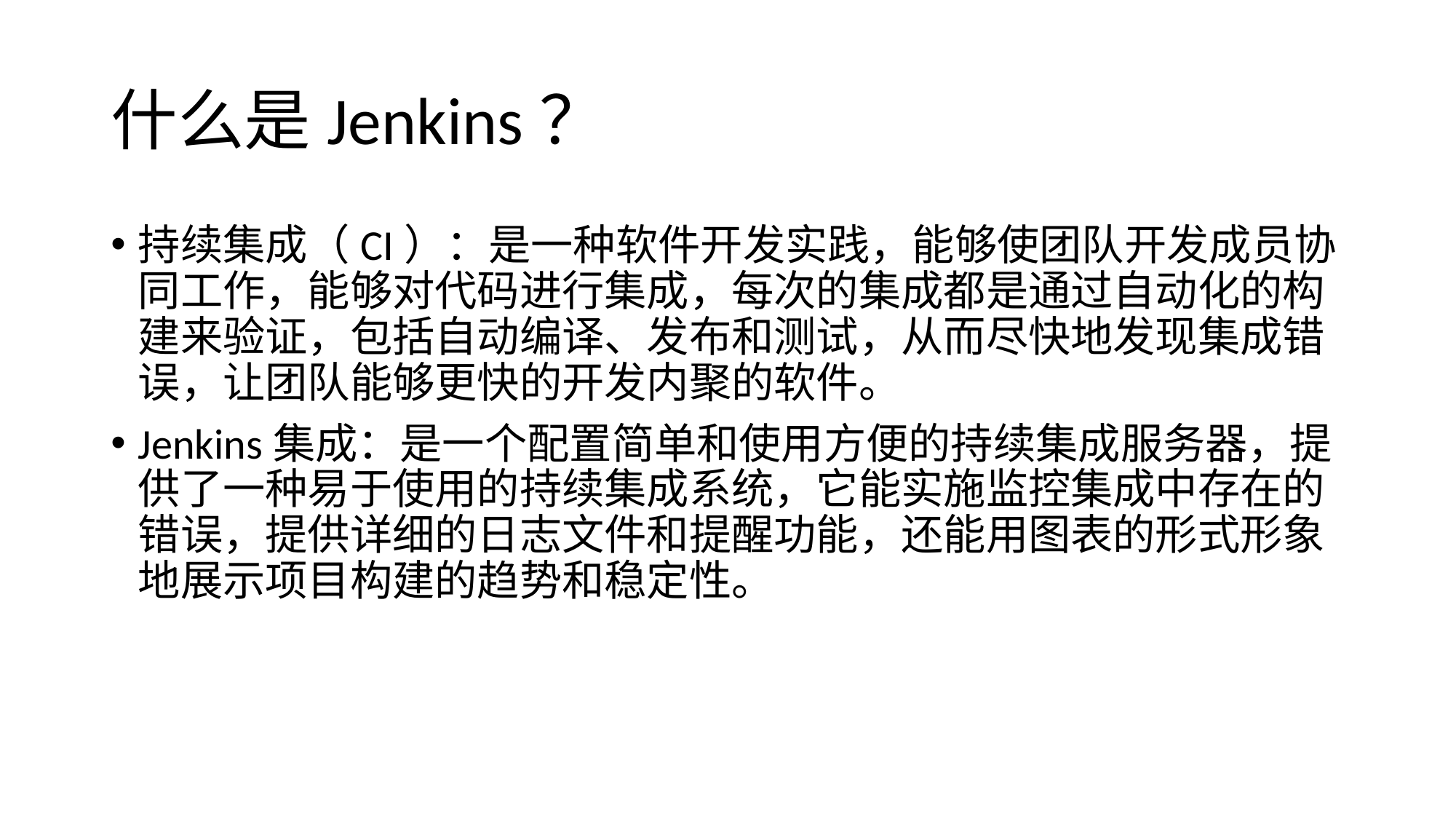

# 什么是Jenkins？
持续集成（CI）：是一种软件开发实践，能够使团队开发成员协同工作，能够对代码进行集成，每次的集成都是通过自动化的构建来验证，包括自动编译、发布和测试，从而尽快地发现集成错误，让团队能够更快的开发内聚的软件。
Jenkins集成：是一个配置简单和使用方便的持续集成服务器，提供了一种易于使用的持续集成系统，它能实施监控集成中存在的错误，提供详细的日志文件和提醒功能，还能用图表的形式形象地展示项目构建的趋势和稳定性。